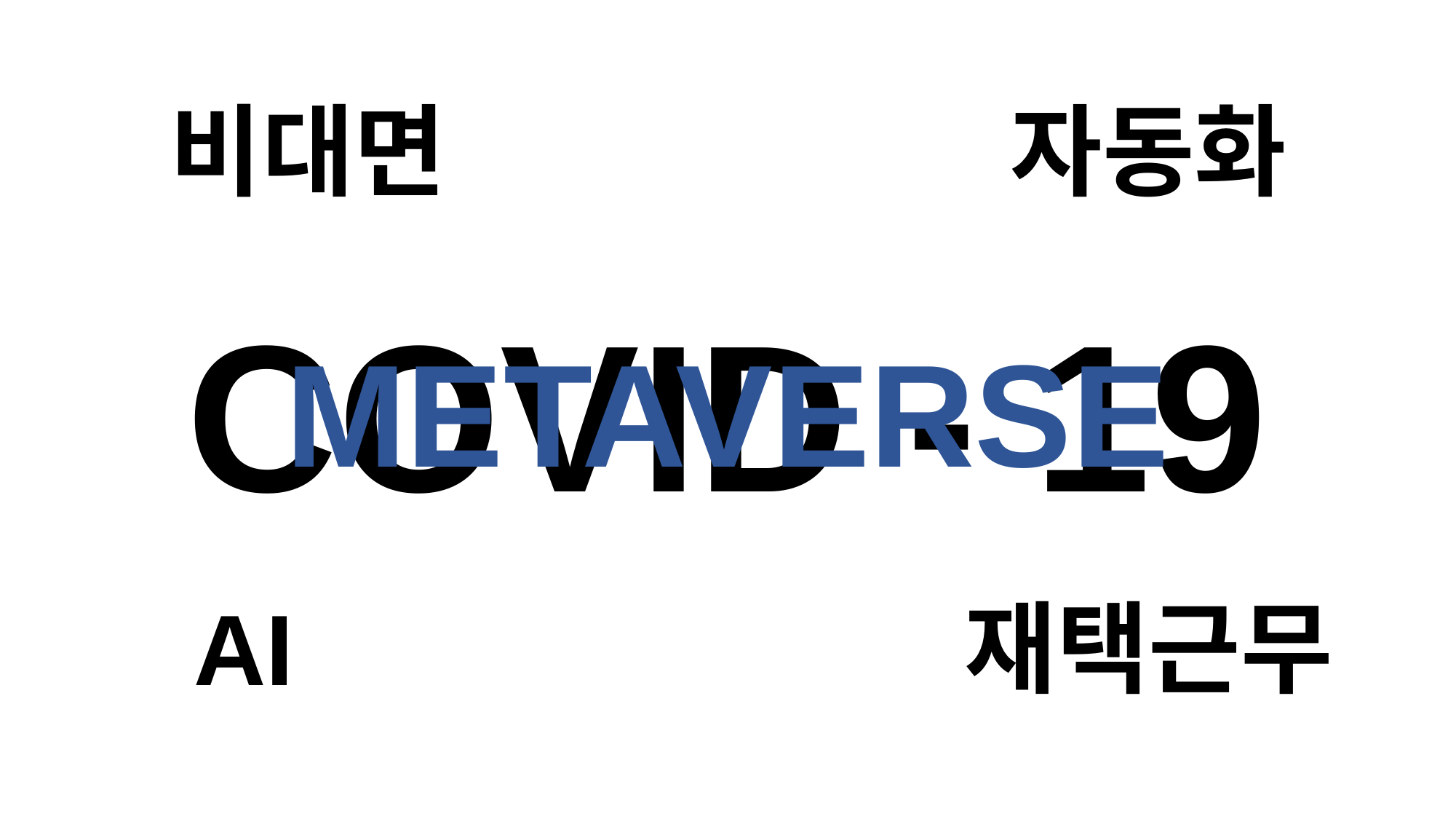

비대면
자동화
COVID - 19
METAVERSE
AI
재택근무